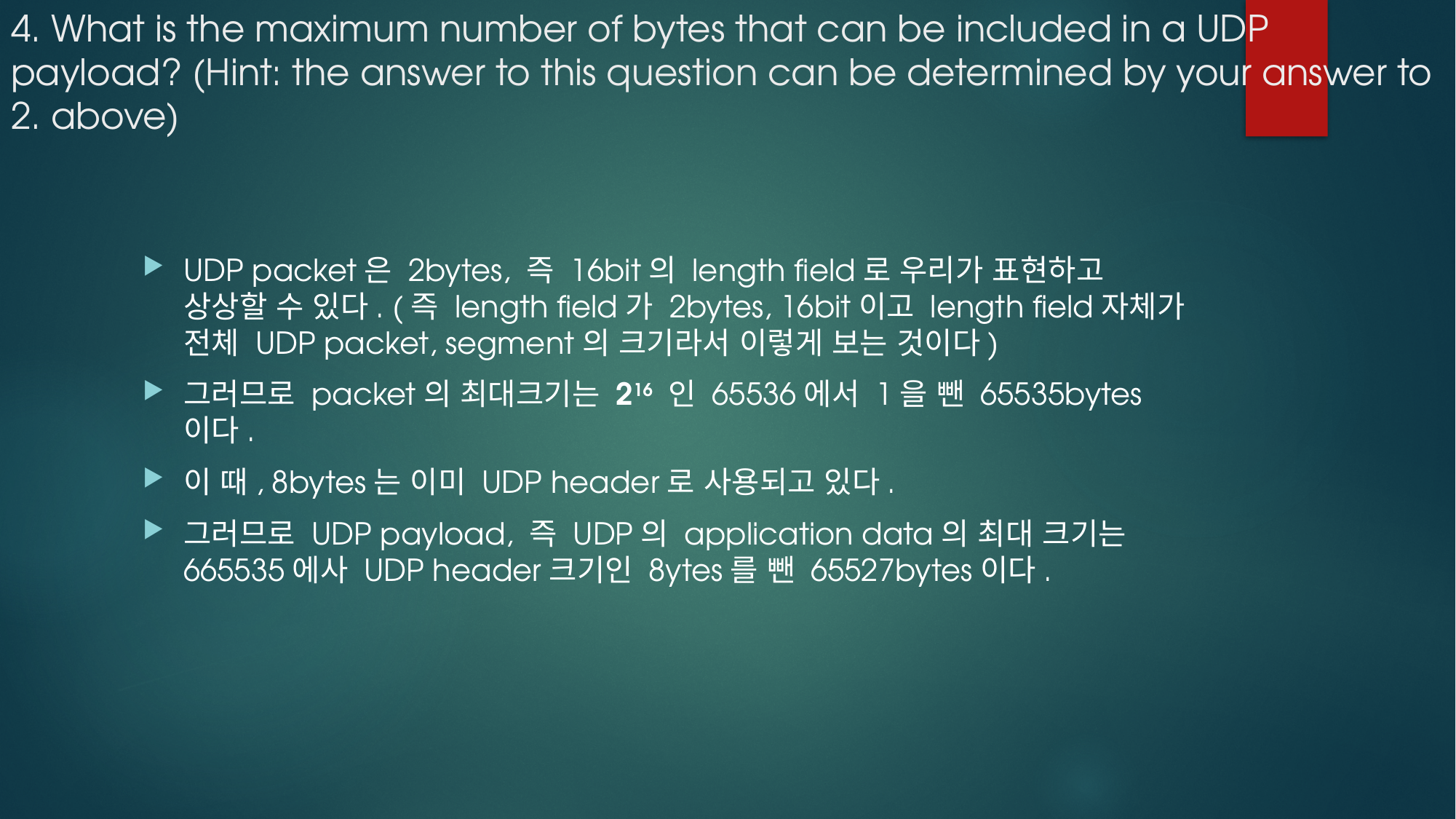

# 4. What is the maximum number of bytes that can be included in a UDP payload? (Hint: the answer to this question can be determined by your answer to 2. above)
UDP packet은 2bytes, 즉 16bit의 length field로 우리가 표현하고 상상할 수 있다. (즉 length field가 2bytes, 16bit이고 length field자체가 전체 UDP packet, segment의 크기라서 이렇게 보는 것이다)
그러므로 packet의 최대크기는 216 인 65536에서 1을 뺀 65535bytes이다.
이 때, 8bytes는 이미 UDP header로 사용되고 있다.
그러므로 UDP payload, 즉 UDP의 application data의 최대 크기는 665535에사 UDP header크기인 8ytes를 뺀 65527bytes이다.